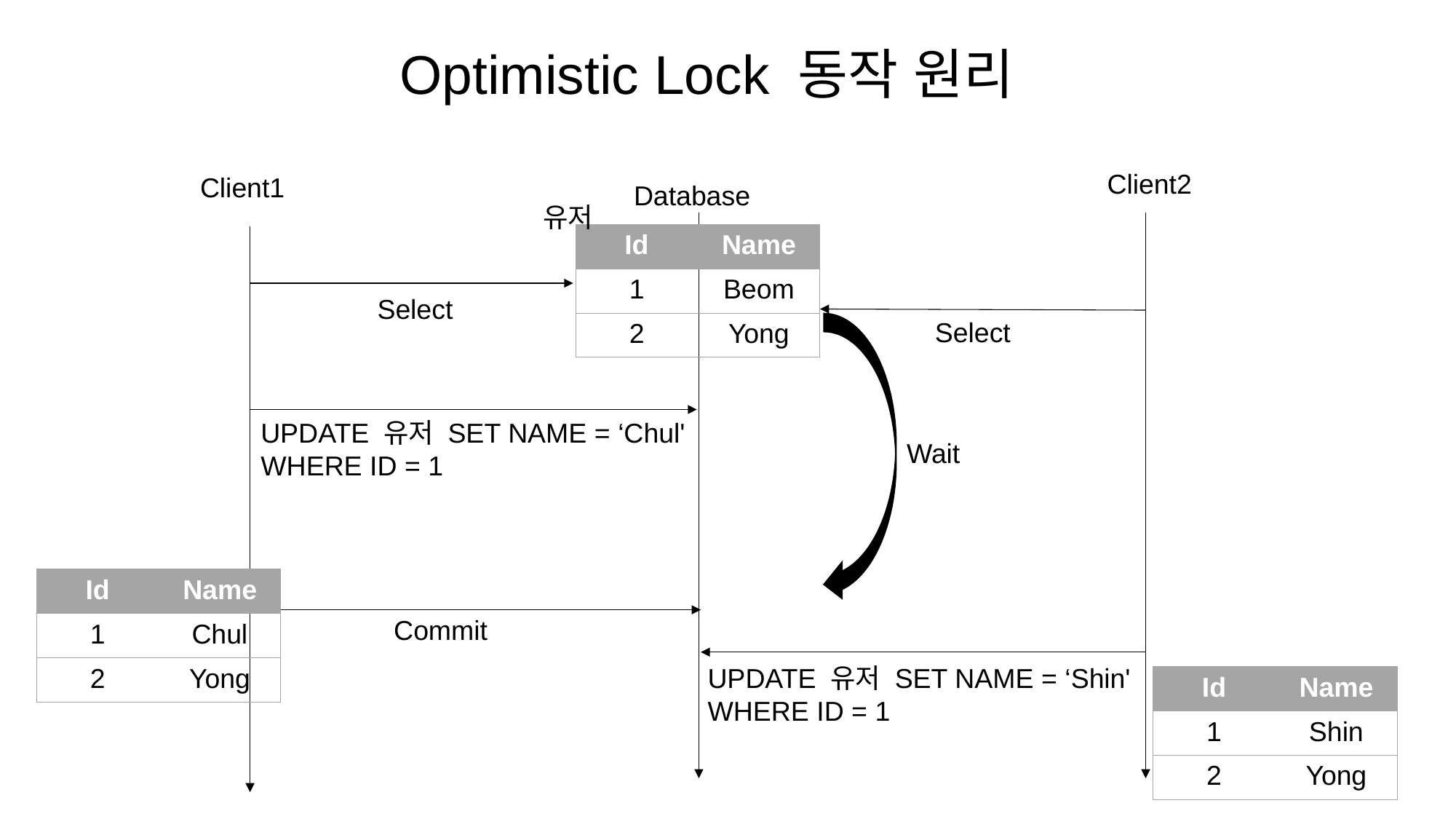

# Optimistic Lock 동작 원리
Client2
Client1
Database
유저
| Id | Name |
| --- | --- |
| 1 | Beom |
| 2 | Yong |
Select
Select

UPDATE 유저 SET NAME = ‘Chul' WHERE ID = 1
Wait
| Id | Name |
| --- | --- |
| 1 | Chul |
| 2 | Yong |
Commit
UPDATE 유저 SET NAME = ‘Shin' WHERE ID = 1
| Id | Name |
| --- | --- |
| 1 | Shin |
| 2 | Yong |